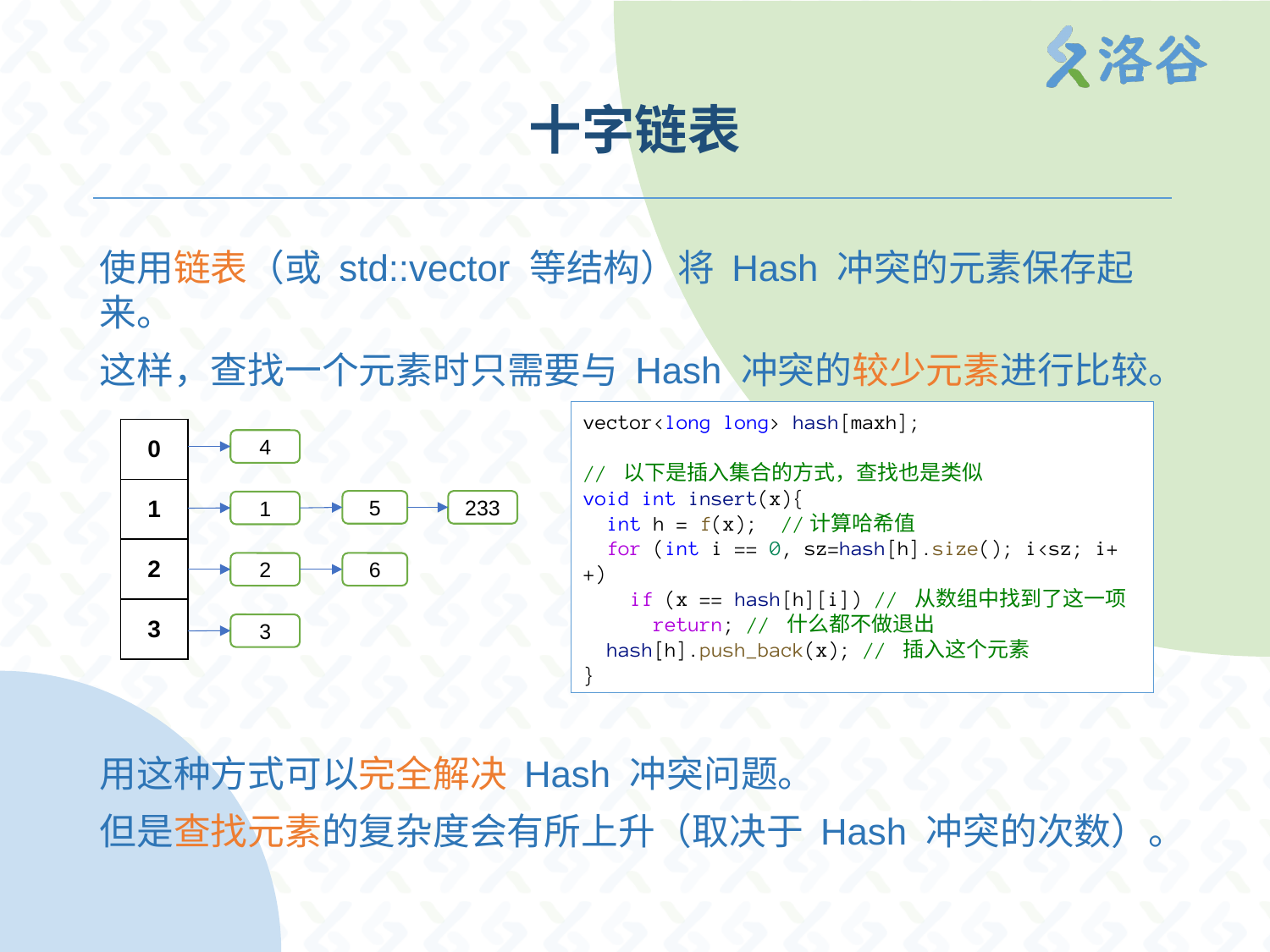

# 十字链表
使用链表（或 std::vector 等结构）将 Hash 冲突的元素保存起来。
这样，查找一个元素时只需要与 Hash 冲突的较少元素进行比较。

用这种方式可以完全解决 Hash 冲突问题。
但是查找元素的复杂度会有所上升（取决于 Hash 冲突的次数）。
vector<long long> hash[maxh];

// 以下是插入集合的方式，查找也是类似
void int insert(x){
  int h = f(x);  //计算哈希值
  for (int i == 0, sz=hash[h].size(); i<sz; i++)
    if (x == hash[h][i]) // 从数组中找到了这一项
      return; // 什么都不做退出
  hash[h].push_back(x); // 插入这个元素
}
| 0 |
| --- |
| 1 |
| 2 |
| 3 |
4
5
233
1
2
6
3